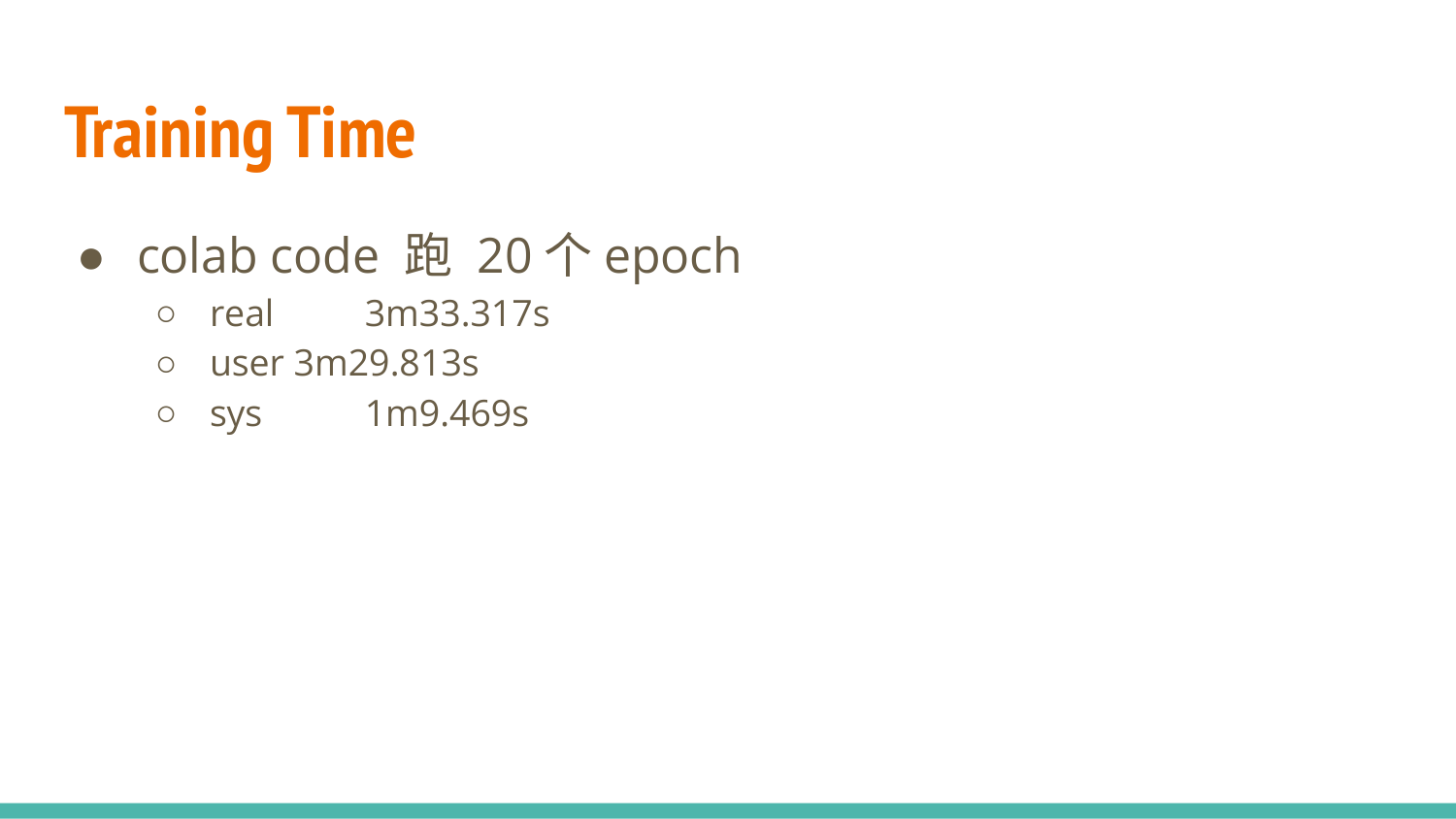

# Training Time
colab code 跑 20个epoch
real	 3m33.317s
user 3m29.813s
sys	 1m9.469s